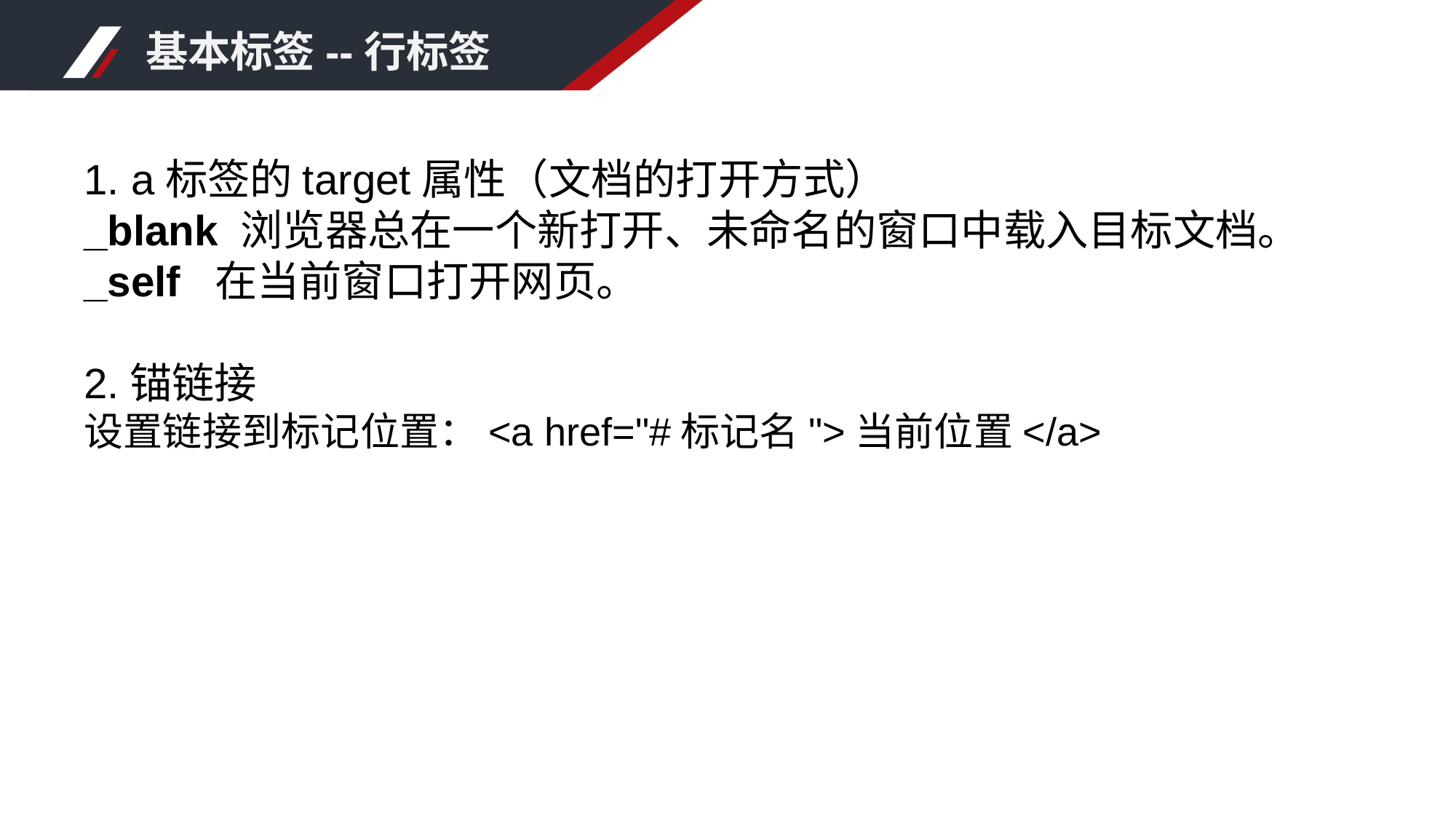

基本标签--行标签
1. a标签的target属性（文档的打开方式）
_blank 浏览器总在一个新打开、未命名的窗口中载入目标文档。
_self  在当前窗口打开网页。

2.锚链接
设置链接到标记位置：<a href="#标记名">当前位置</a>